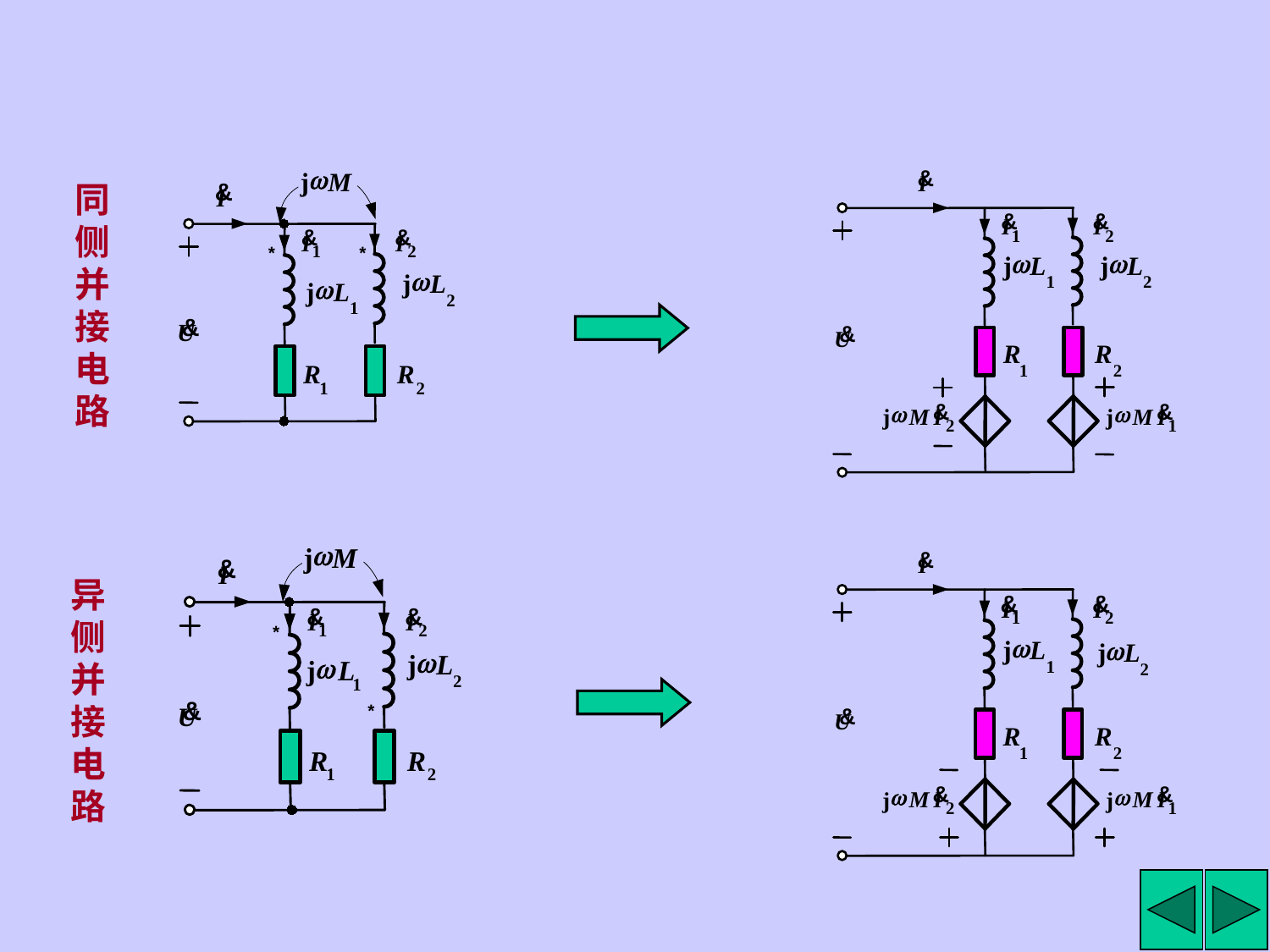

ω
j
M
&
I

&
I
1
&
I
2

*
*

ω
j
L
ω
j
L
2
1
&
U

R
R
1
2

&
I

&
I
1
&
I
2

ω
ω
j
L
j
L
1
2

&
U

R
R
1
2

&
ω
M
I
j
2
&
ω
M
I
j
1

同侧并接电路

ω
j
M
&
I

&
I
1
&
I
2

*

ω
j
L
ω
j
L
2
1
&
U
*

R
R
1
2

&
I

&
I
1
&
I
2

ω
j
L
ω
j
L
1
2

&
U

R
R
1
2

&
ω
M
I
j
2
&
ω
M
I
j
1

异侧并接电路